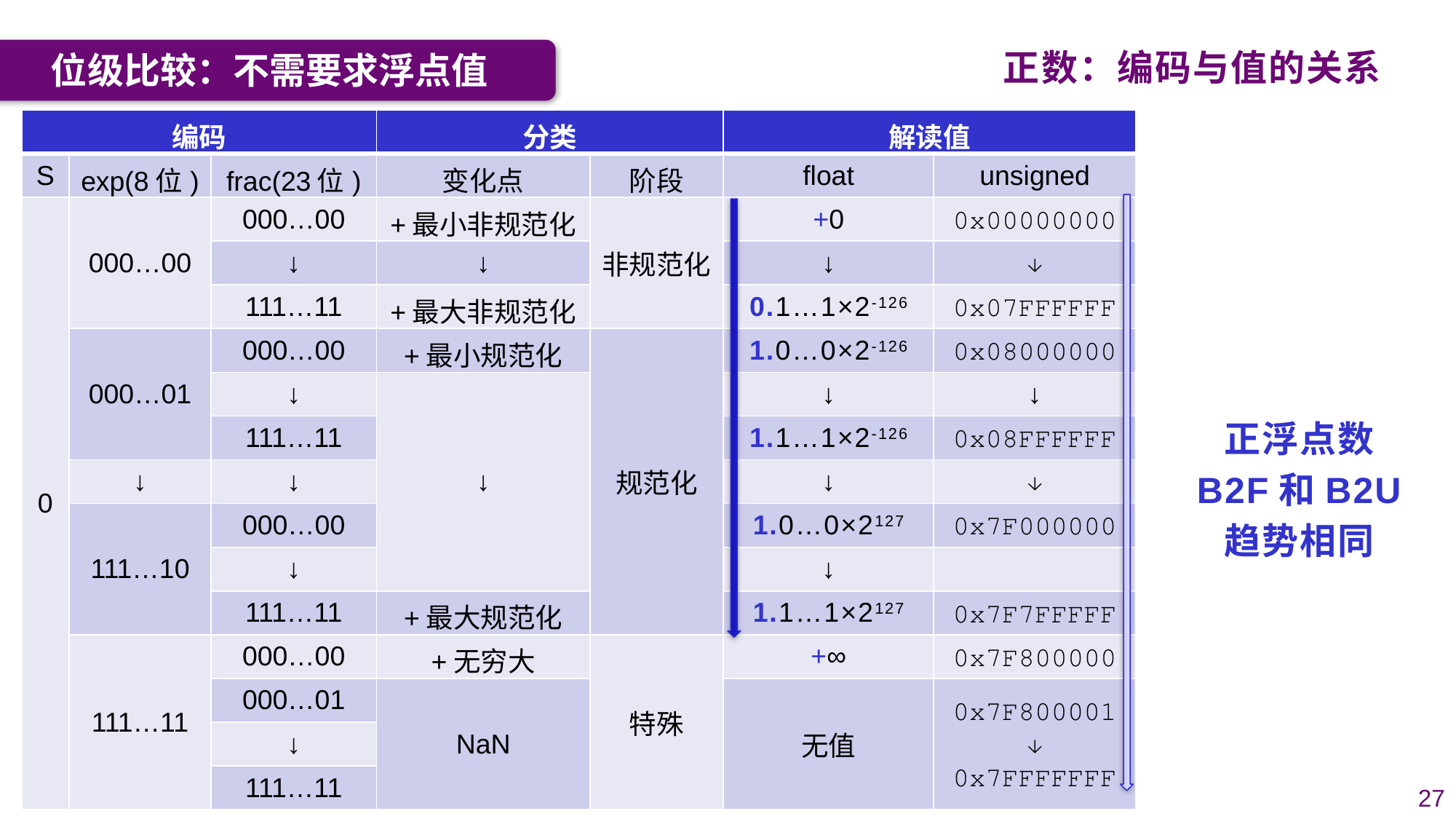

位级比较：不需要求浮点值
正数：编码与值的关系
| 编码 |  |  | 分类 |  | 解读值 |  |
| --- | --- | --- | --- | --- | --- | --- |
| S | exp(8位) | frac(23位) | 变化点 | 阶段 | float | unsigned |
| 0 | 000…00 | 000…00 | +最小非规范化 | 非规范化 | +0 | 0x00000000 |
|  |  | ↓ | ↓ |  | ↓ | ↓ |
|  |  | 111…11 | +最大非规范化 |  | 0.1…1×2-126 | 0x07FFFFFF |
|  | 000…01 | 000…00 | +最小规范化 | 规范化 | 1.0…0×2-126 | 0x08000000 |
|  |  | ↓ | ↓ |  | ↓ | ↓ |
|  |  | 111…11 |  |  | 1.1…1×2-126 | 0x08FFFFFF |
|  | ↓ | ↓ |  |  | ↓ | ↓ |
|  | 111…10 | 000…00 |  |  | 1.0…0×2127 | 0x7F000000 |
|  |  | ↓ |  |  | ↓ |  |
|  |  | 111…11 | +最大规范化 |  | 1.1…1×2127 | 0x7F7FFFFF |
|  | 111…11 | 000…00 | +无穷大 | 特殊 | +∞ | 0x7F800000 |
|  |  | 000…01 | NaN |  | 无值 | 0x7F800001 ↓ 0x7FFFFFFF |
|  |  | ↓ |  |  |  |  |
|  |  | 111…11 |  |  |  |  |
正浮点数
B2F和B2U
趋势相同

27